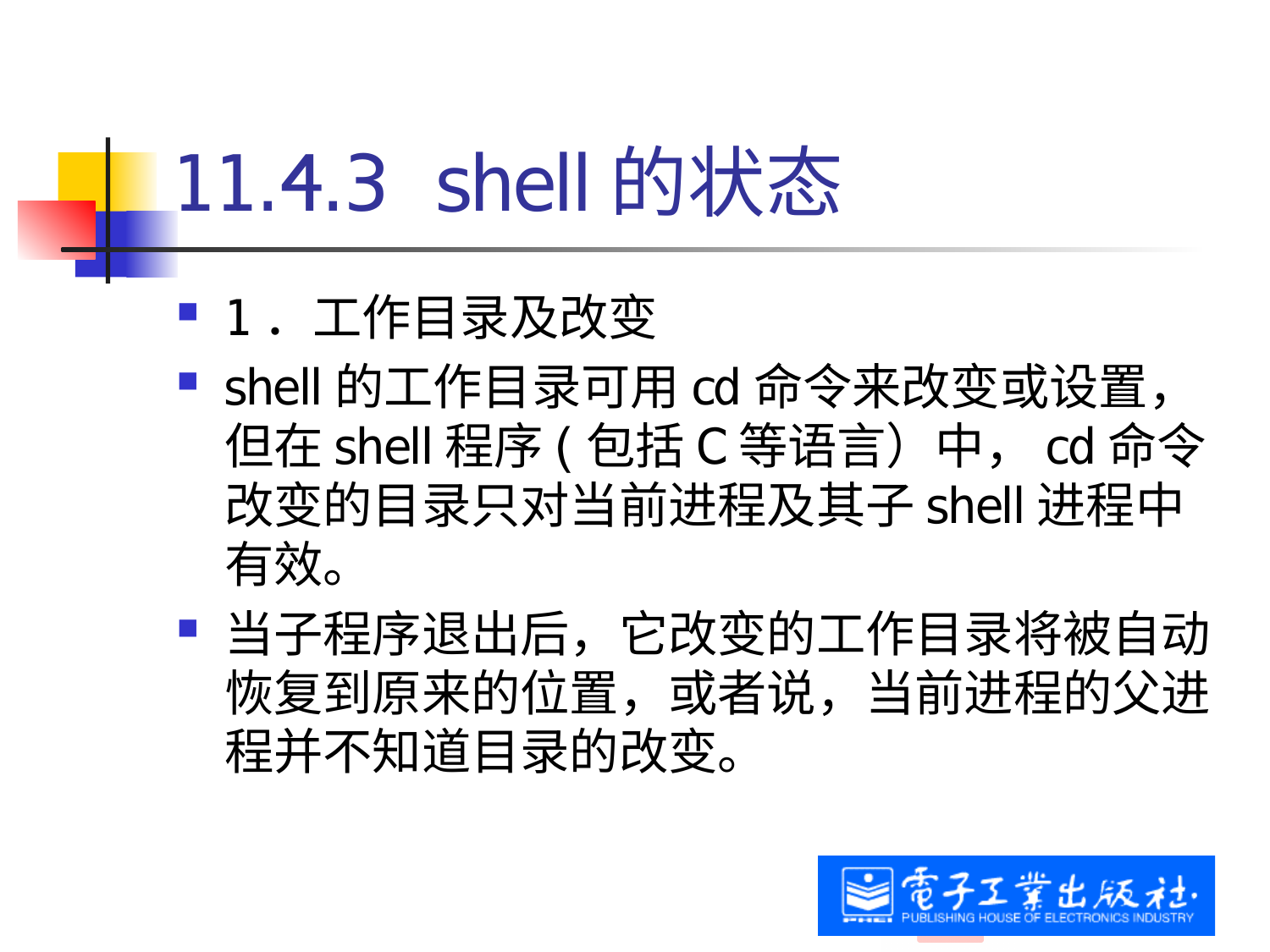

# 11.4.3  shell的状态
1．工作目录及改变
shell的工作目录可用cd命令来改变或设置，但在shell程序(包括C等语言）中，cd命令改变的目录只对当前进程及其子shell进程中有效。
当子程序退出后，它改变的工作目录将被自动恢复到原来的位置，或者说，当前进程的父进程并不知道目录的改变。